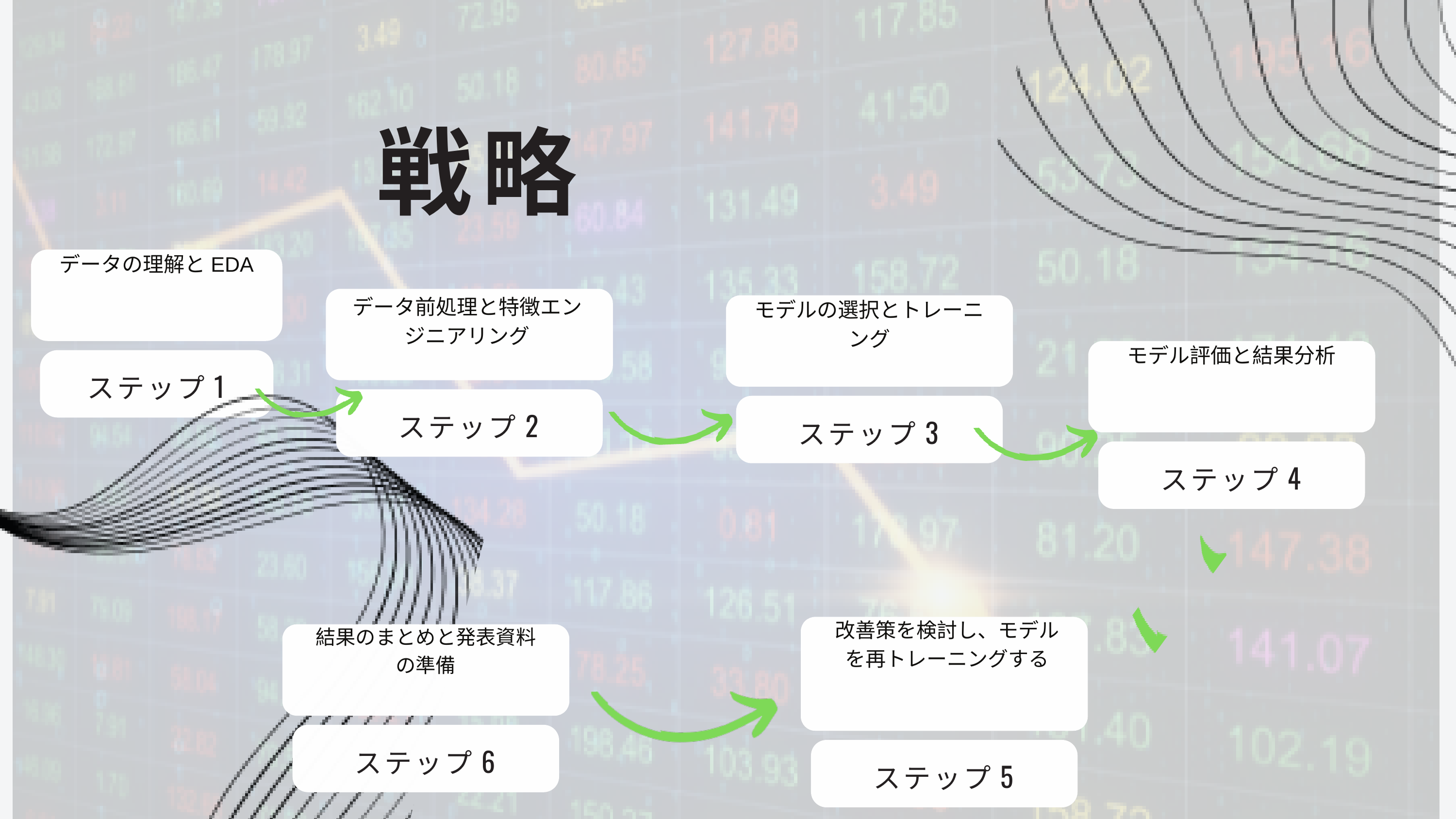

戦略

データの理解とEDA

データ前処理と特徴エンジニアリング

モデルの選択とトレーニング

モデル評価と結果分析

ステップ1

ステップ2

ステップ3

ステップ4

改善策を検討し、モデルを再トレーニングする

結果のまとめと発表資料の準備

ステップ6
ステップ5